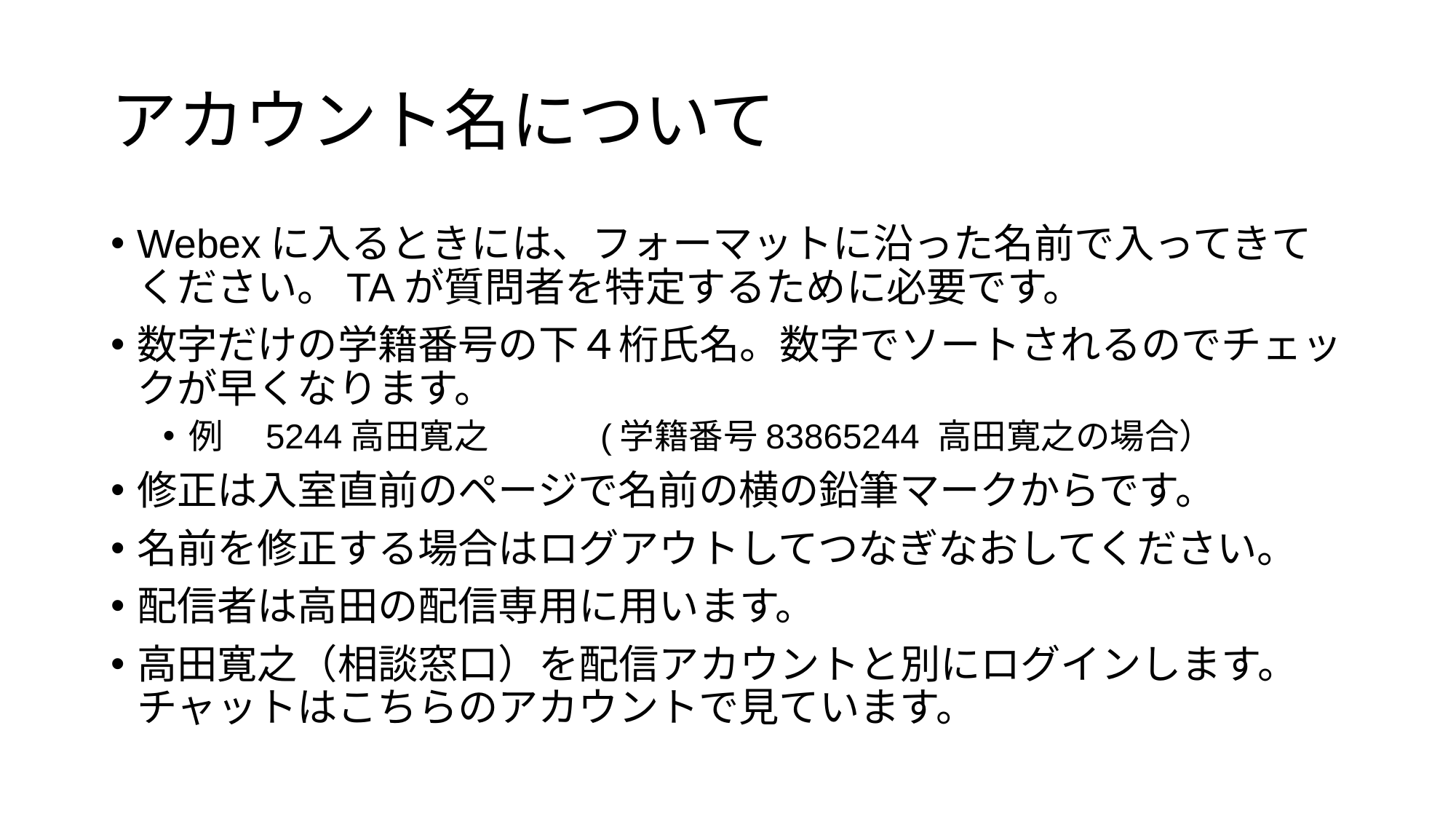

# アカウント名について
Webexに入るときには、フォーマットに沿った名前で入ってきてください。TAが質問者を特定するために必要です。
数字だけの学籍番号の下４桁氏名。数字でソートされるのでチェックが早くなります。
例　5244高田寛之　　　(学籍番号83865244 高田寛之の場合）
修正は入室直前のページで名前の横の鉛筆マークからです。
名前を修正する場合はログアウトしてつなぎなおしてください。
配信者は高田の配信専用に用います。
高田寛之（相談窓口）を配信アカウントと別にログインします。チャットはこちらのアカウントで見ています。